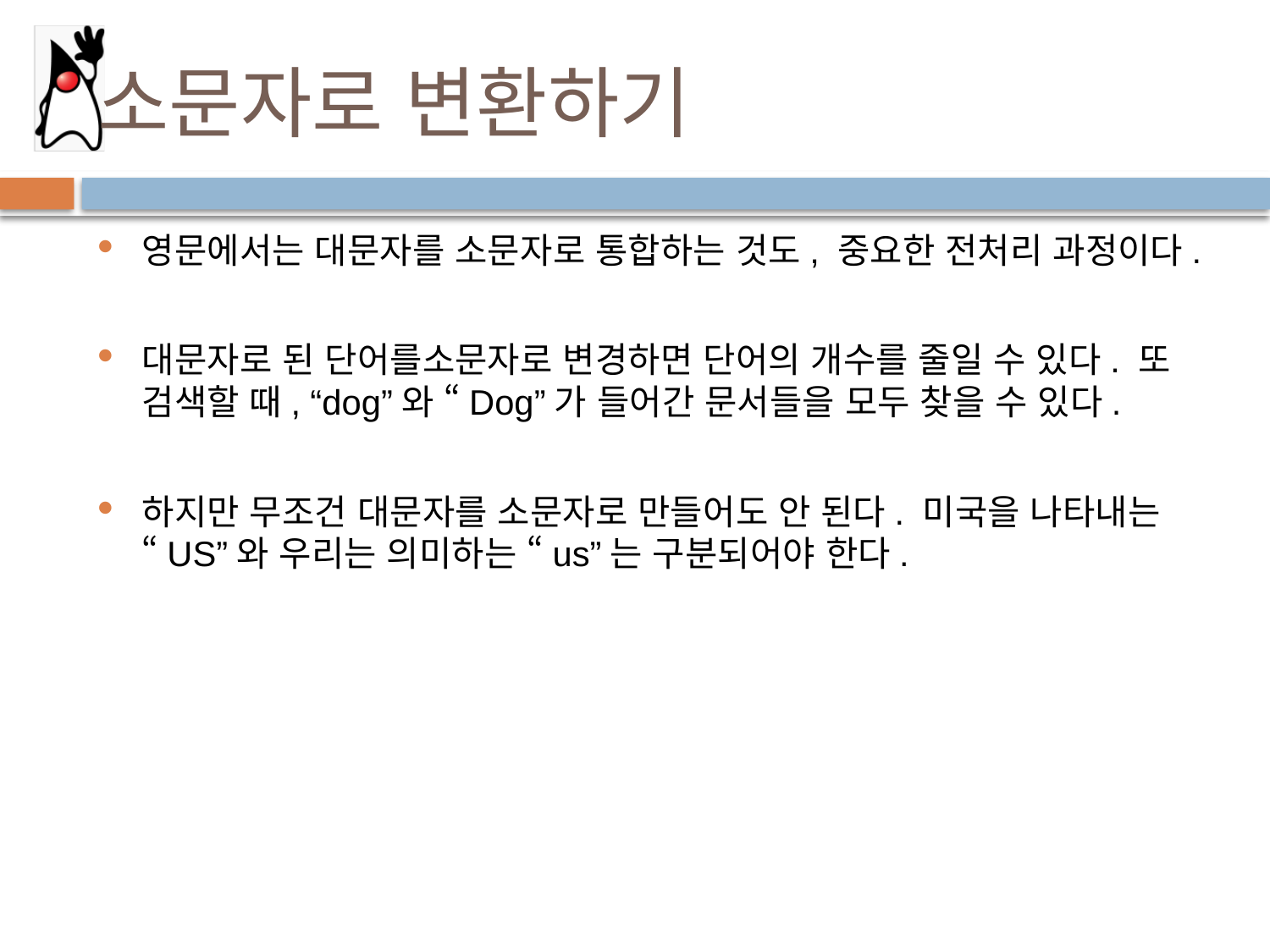

# 소문자로 변환하기
영문에서는 대문자를 소문자로 통합하는 것도, 중요한 전처리 과정이다.

대문자로 된 단어를소문자로 변경하면 단어의 개수를 줄일 수 있다. 또 검색할 때, “dog”와 “Dog”가 들어간 문서들을 모두 찾을 수 있다.

하지만 무조건 대문자를 소문자로 만들어도 안 된다. 미국을 나타내는 “US”와 우리는 의미하는 “us”는 구분되어야 한다.